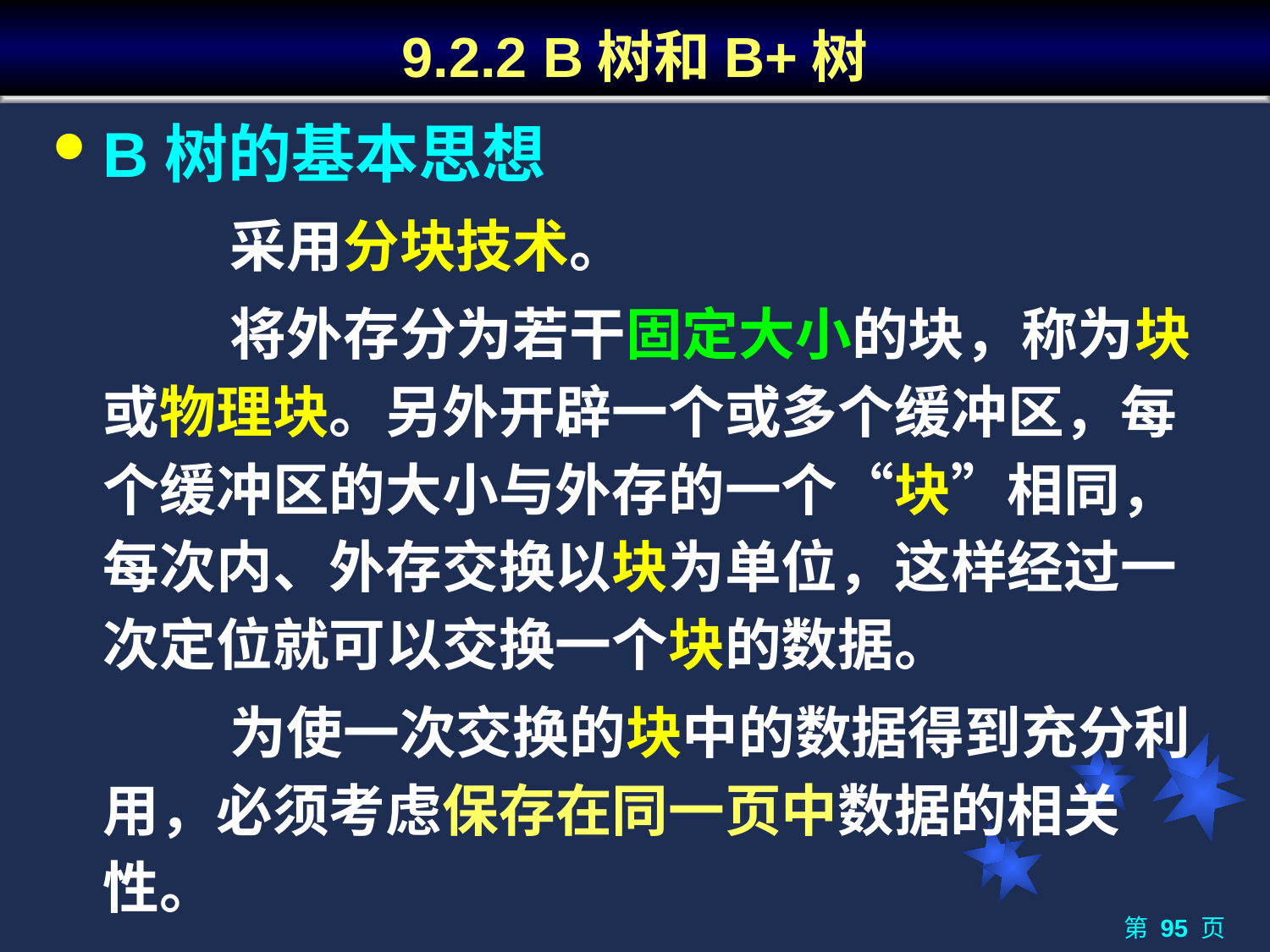

# 9.2.2 B树和B+树
B树的基本思想
		采用分块技术。
		将外存分为若干固定大小的块，称为块或物理块。另外开辟一个或多个缓冲区，每个缓冲区的大小与外存的一个“块”相同，每次内、外存交换以块为单位，这样经过一次定位就可以交换一个块的数据。
		为使一次交换的块中的数据得到充分利用，必须考虑保存在同一页中数据的相关性。
第 95 页